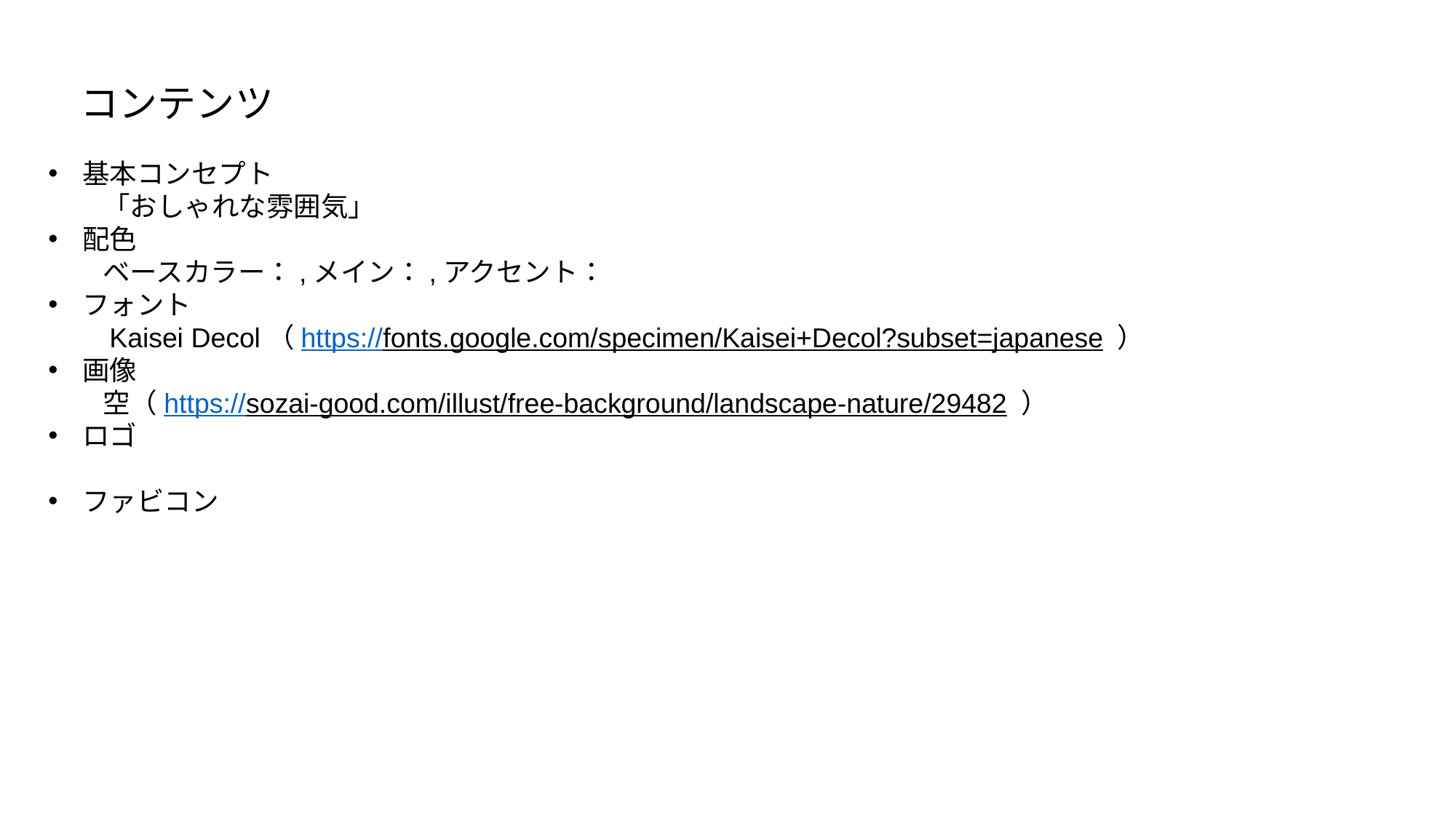

# コンテンツ
基本コンセプト
　　「おしゃれな雰囲気」
配色
　　ベースカラー：,メイン：,アクセント：
フォント
　　Kaisei Decol（https://fonts.google.com/specimen/Kaisei+Decol?subset=japanese ）
画像
　　空（https://sozai-good.com/illust/free-background/landscape-nature/29482 ）
ロゴ

ファビコン